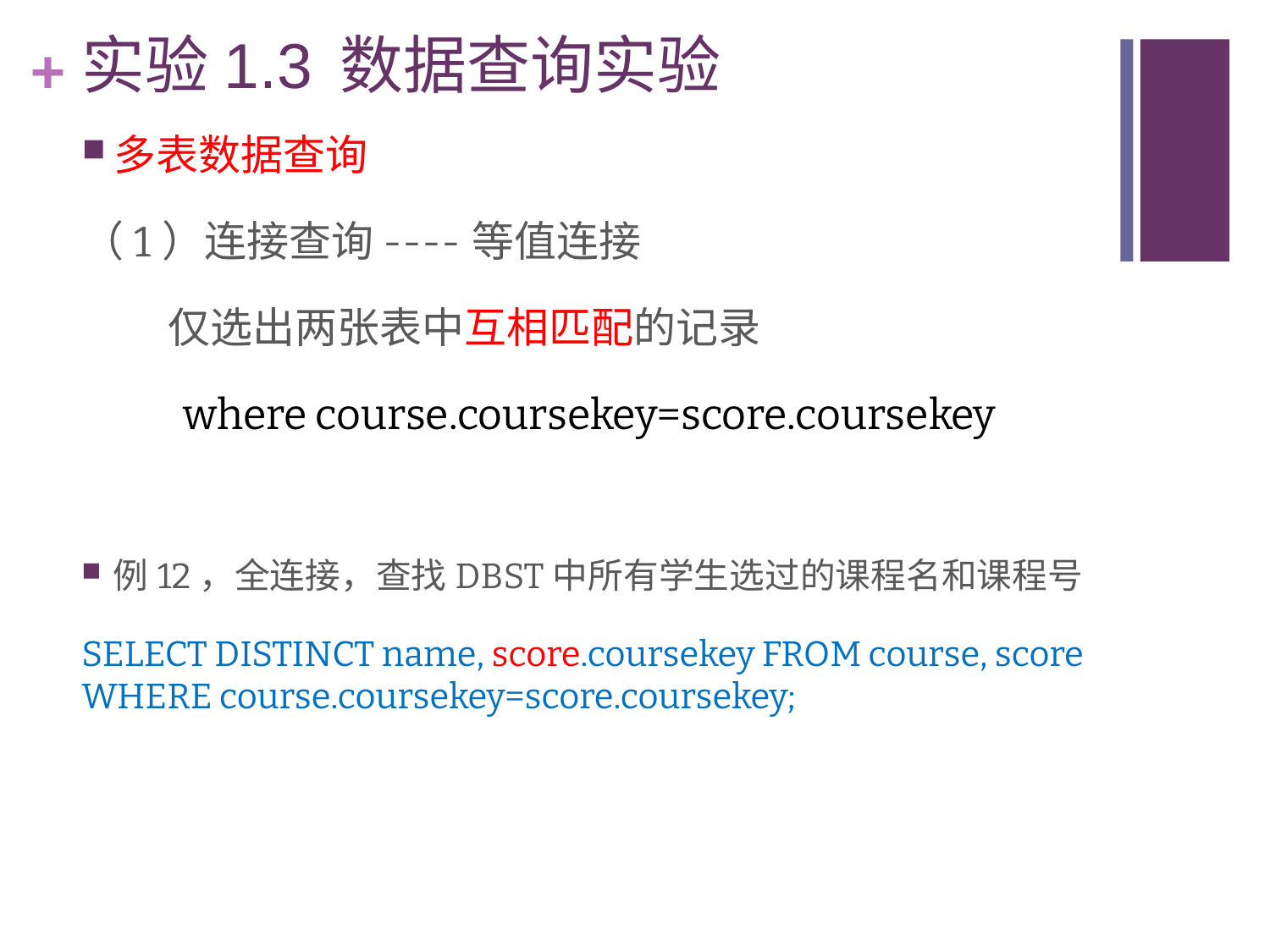

# 实验1.3 数据查询实验
多表数据查询
（1）连接查询----等值连接
        仅选出两张表中互相匹配的记录
            where course.coursekey=score.coursekey
例12，全连接，查找DBST中所有学生选过的课程名和课程号
SELECT DISTINCT name, score.coursekey FROM course, score WHERE course.coursekey=score.coursekey;